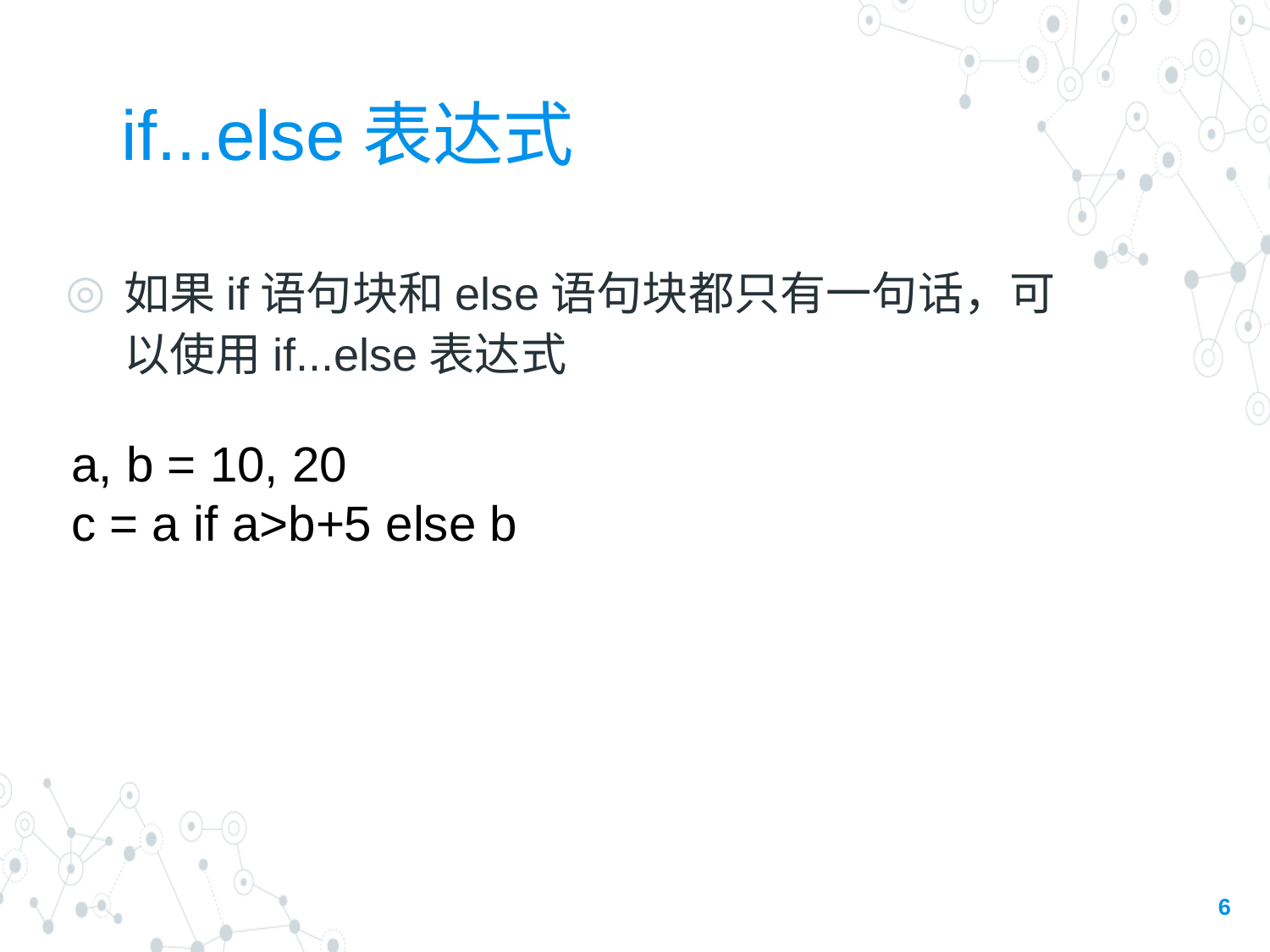

# if...else表达式
如果if语句块和else语句块都只有一句话，可以使用if...else表达式
a, b = 10, 20
c = a if a>b+5 else b
6